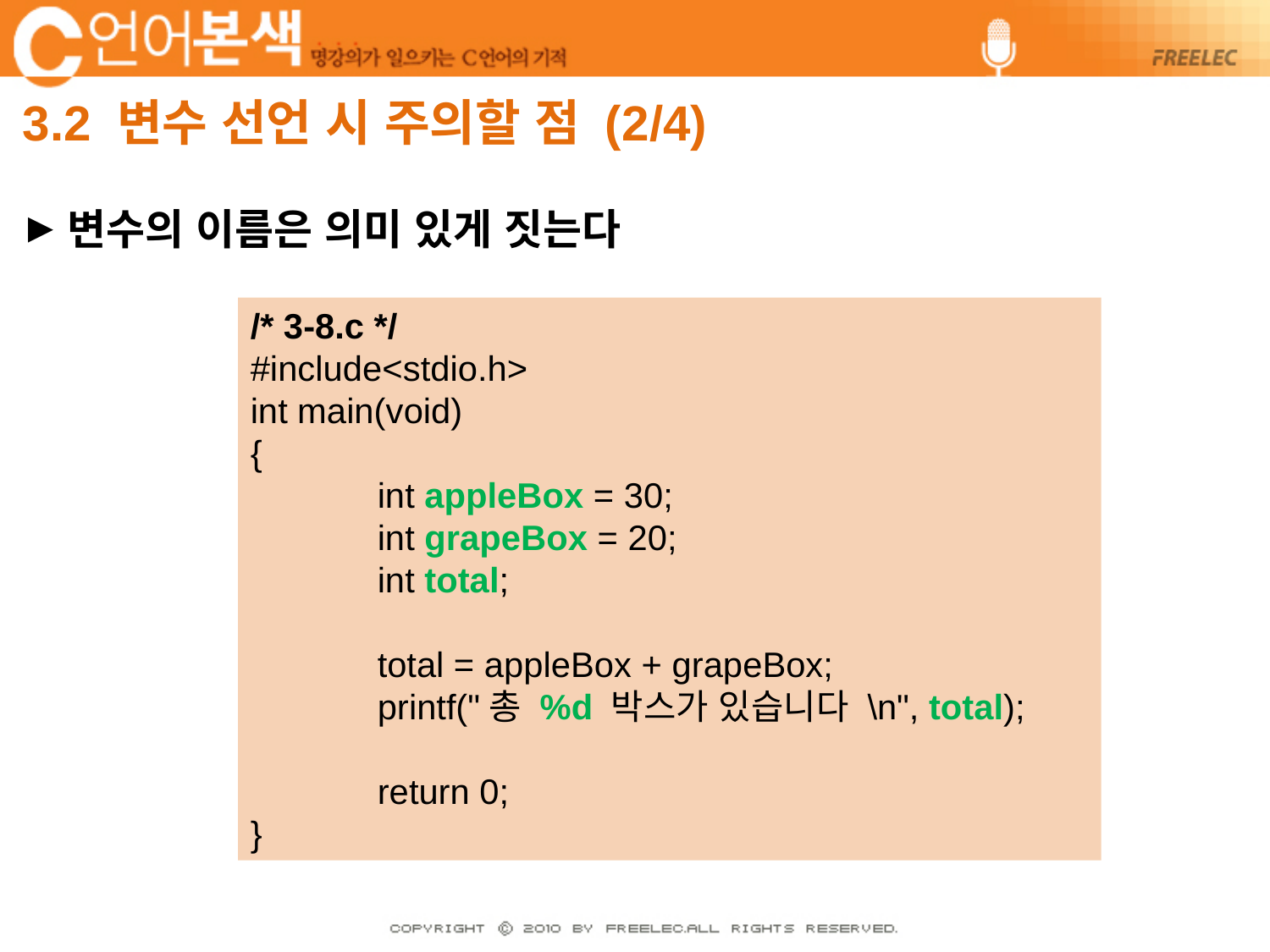

# 3.2 변수 선언 시 주의할 점 (2/4)
변수의 이름은 의미 있게 짓는다
/* 3-8.c */
#include<stdio.h>
int main(void)
{
	int appleBox = 30;
	int grapeBox = 20;
	int total;

	total = appleBox + grapeBox;
	printf("총 %d 박스가 있습니다 \n", total);

	return 0;
}